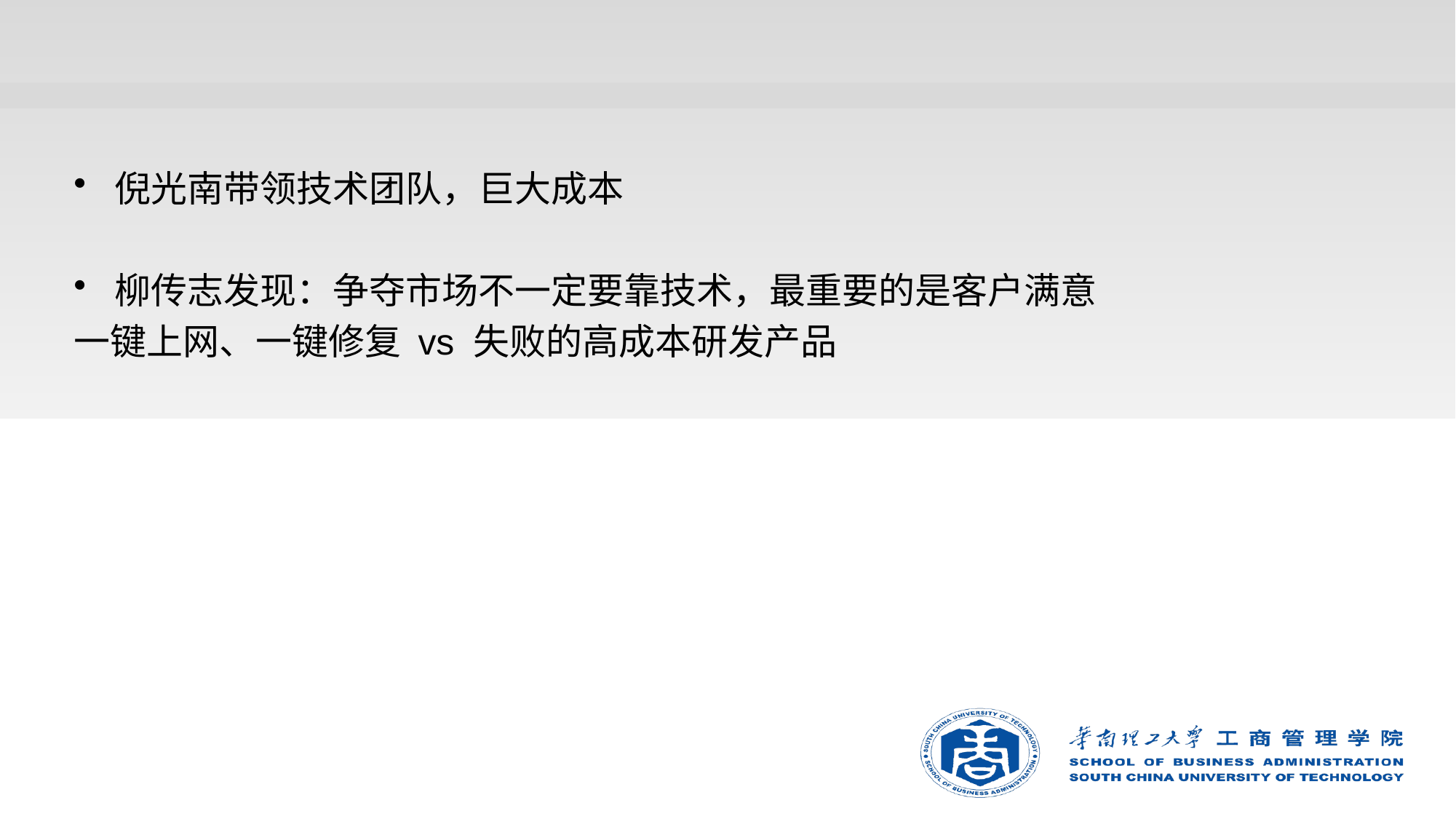

#
倪光南带领技术团队，巨大成本

柳传志发现：争夺市场不一定要靠技术，最重要的是客户满意
一键上网、一键修复 vs 失败的高成本研发产品